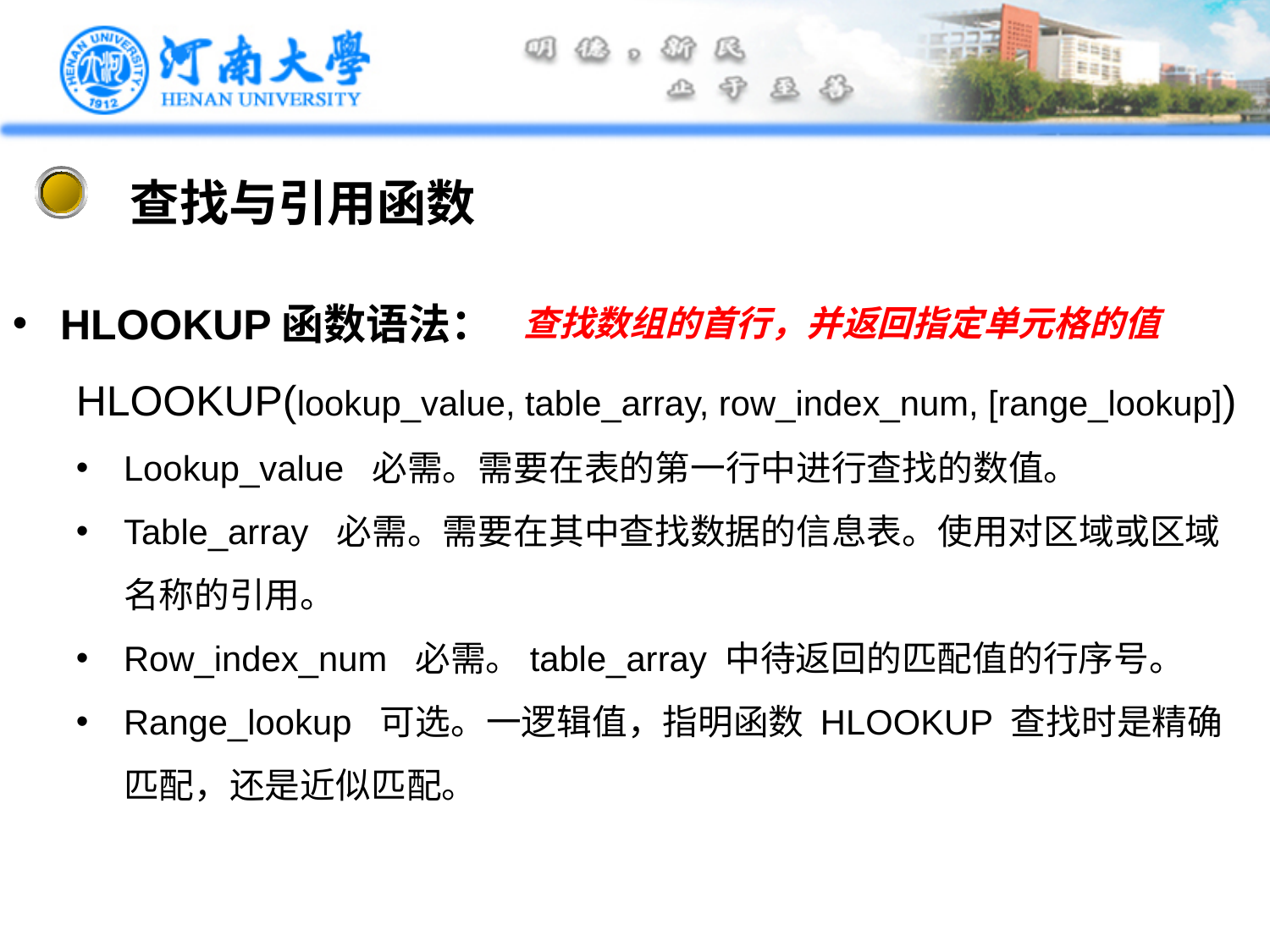

查找与引用函数

HLOOKUP函数语法：
HLOOKUP(lookup_value, table_array, row_index_num, [range_lookup])
Lookup_value  必需。需要在表的第一行中进行查找的数值。
Table_array  必需。需要在其中查找数据的信息表。使用对区域或区域名称的引用。
Row_index_num  必需。table_array 中待返回的匹配值的行序号。
Range_lookup  可选。一逻辑值，指明函数 HLOOKUP 查找时是精确匹配，还是近似匹配。
查找数组的首行，并返回指定单元格的值